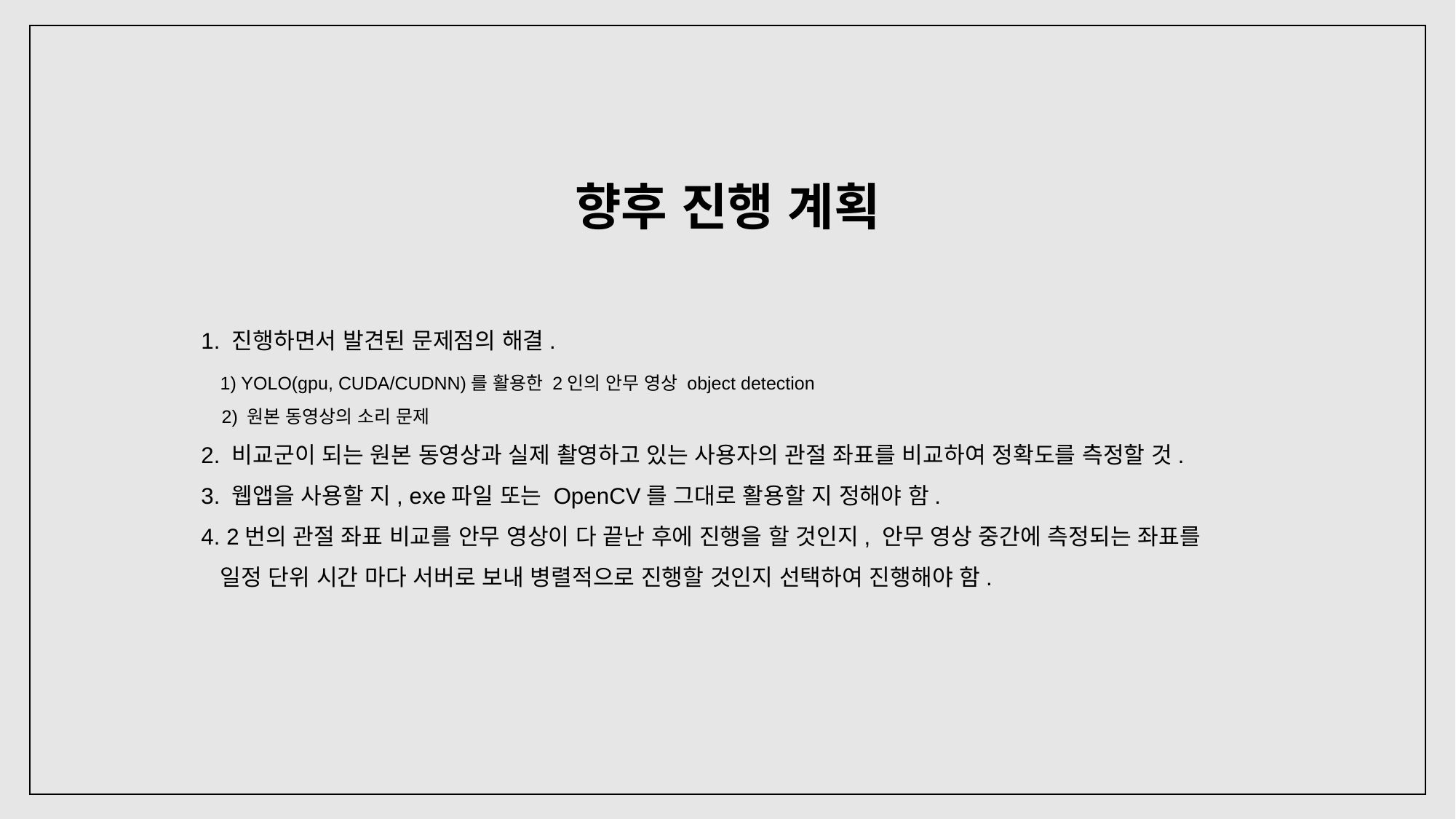

향후 진행 계획
1. 진행하면서 발견된 문제점의 해결.
   1) YOLO(gpu, CUDA/CUDNN)를 활용한 2인의 안무 영상 object detection
    2) 원본 동영상의 소리 문제
2. 비교군이 되는 원본 동영상과 실제 촬영하고 있는 사용자의 관절 좌표를 비교하여 정확도를 측정할 것.
3. 웹앱을 사용할 지, exe파일 또는 OpenCV를 그대로 활용할 지 정해야 함.
4. 2번의 관절 좌표 비교를 안무 영상이 다 끝난 후에 진행을 할 것인지, 안무 영상 중간에 측정되는 좌표를
   일정 단위 시간 마다 서버로 보내 병렬적으로 진행할 것인지 선택하여 진행해야 함.